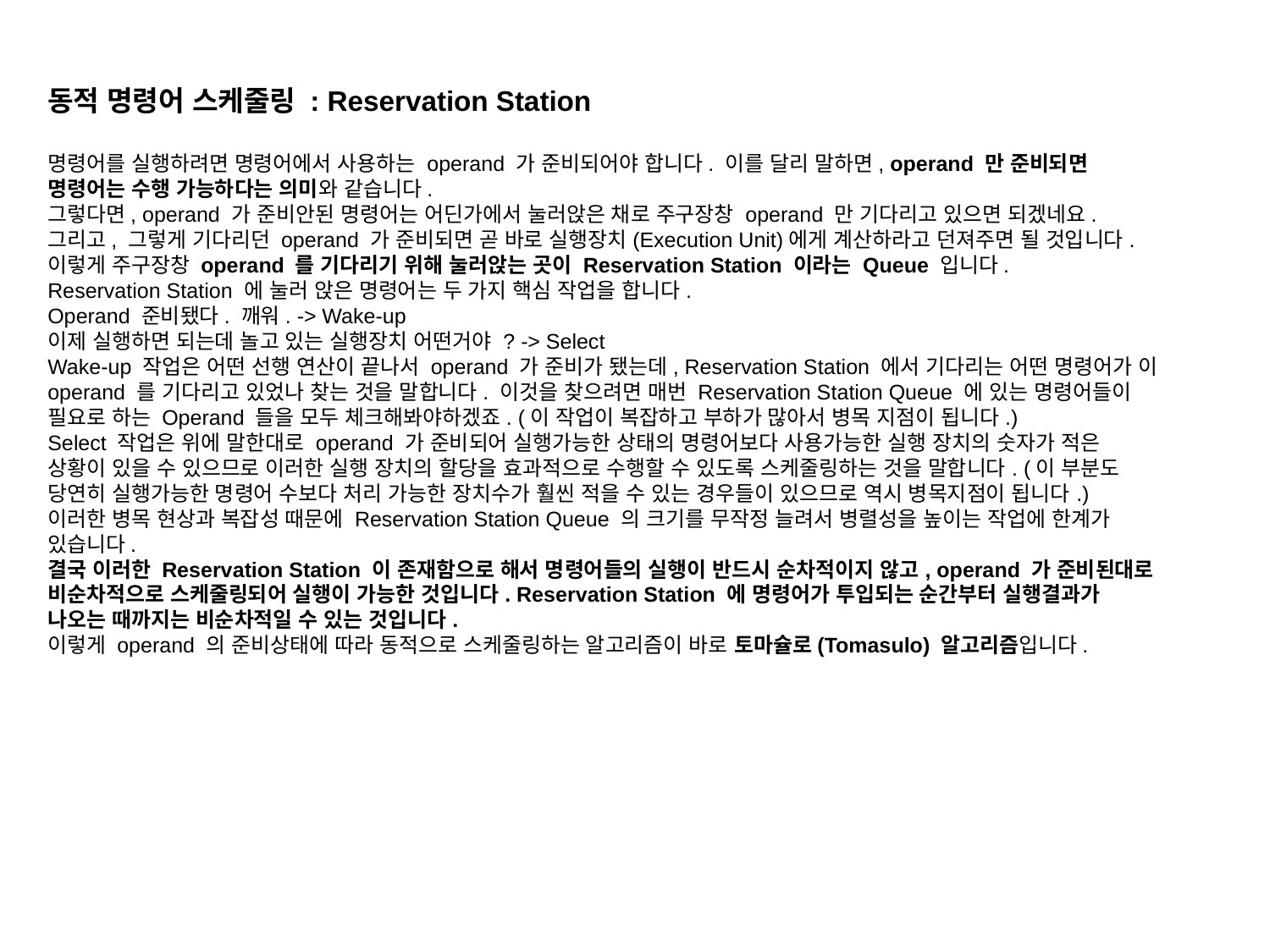

동적 명령어 스케줄링 : Reservation Station

명령어를 실행하려면 명령어에서 사용하는 operand 가 준비되어야 합니다. 이를 달리 말하면, operand 만 준비되면 명령어는 수행 가능하다는 의미와 같습니다.
그렇다면, operand 가 준비안된 명령어는 어딘가에서 눌러앉은 채로 주구장창 operand 만 기다리고 있으면 되겠네요. 그리고, 그렇게 기다리던 operand 가 준비되면 곧 바로 실행장치(Execution Unit)에게 계산하라고 던져주면 될 것입니다.
이렇게 주구장창 operand 를 기다리기 위해 눌러앉는 곳이 Reservation Station 이라는 Queue 입니다.
Reservation Station 에 눌러 앉은 명령어는 두 가지 핵심 작업을 합니다.
Operand 준비됐다. 깨워. -> Wake-up
이제 실행하면 되는데 놀고 있는 실행장치 어떤거야 ? -> Select
Wake-up 작업은 어떤 선행 연산이 끝나서 operand 가 준비가 됐는데, Reservation Station 에서 기다리는 어떤 명령어가 이 operand 를 기다리고 있었나 찾는 것을 말합니다. 이것을 찾으려면 매번 Reservation Station Queue 에 있는 명령어들이 필요로 하는 Operand 들을 모두 체크해봐야하겠죠. (이 작업이 복잡하고 부하가 많아서 병목 지점이 됩니다.)
Select 작업은 위에 말한대로 operand 가 준비되어 실행가능한 상태의 명령어보다 사용가능한 실행 장치의 숫자가 적은 상황이 있을 수 있으므로 이러한 실행 장치의 할당을 효과적으로 수행할 수 있도록 스케줄링하는 것을 말합니다. (이 부분도 당연히 실행가능한 명령어 수보다 처리 가능한 장치수가 훨씬 적을 수 있는 경우들이 있으므로 역시 병목지점이 됩니다.)
이러한 병목 현상과 복잡성 때문에 Reservation Station Queue 의 크기를 무작정 늘려서 병렬성을 높이는 작업에 한계가 있습니다.
결국 이러한 Reservation Station 이 존재함으로 해서 명령어들의 실행이 반드시 순차적이지 않고, operand 가 준비된대로 비순차적으로 스케줄링되어 실행이 가능한 것입니다. Reservation Station 에 명령어가 투입되는 순간부터 실행결과가 나오는 때까지는 비순차적일 수 있는 것입니다.
이렇게 operand 의 준비상태에 따라 동적으로 스케줄링하는 알고리즘이 바로 토마슐로(Tomasulo) 알고리즘입니다.